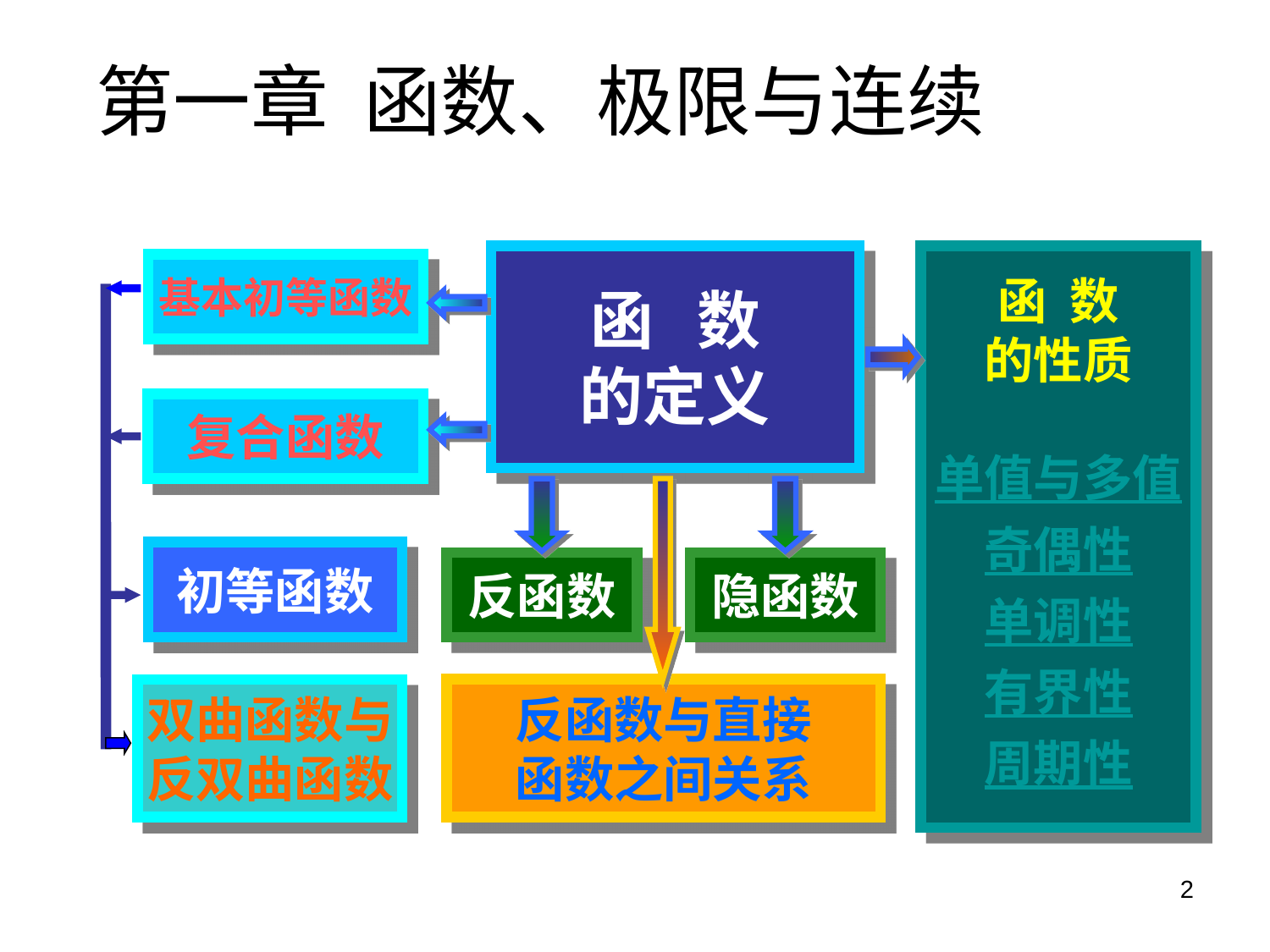

第一章  函数、极限与连续
函   数
的定义
函  数
的性质

单值与多值
奇偶性
单调性
有界性
周期性
基本初等函数

复合函数

初等函数
反函数
隐函数

反函数与直接
函数之间关系
双曲函数与
反双曲函数

2